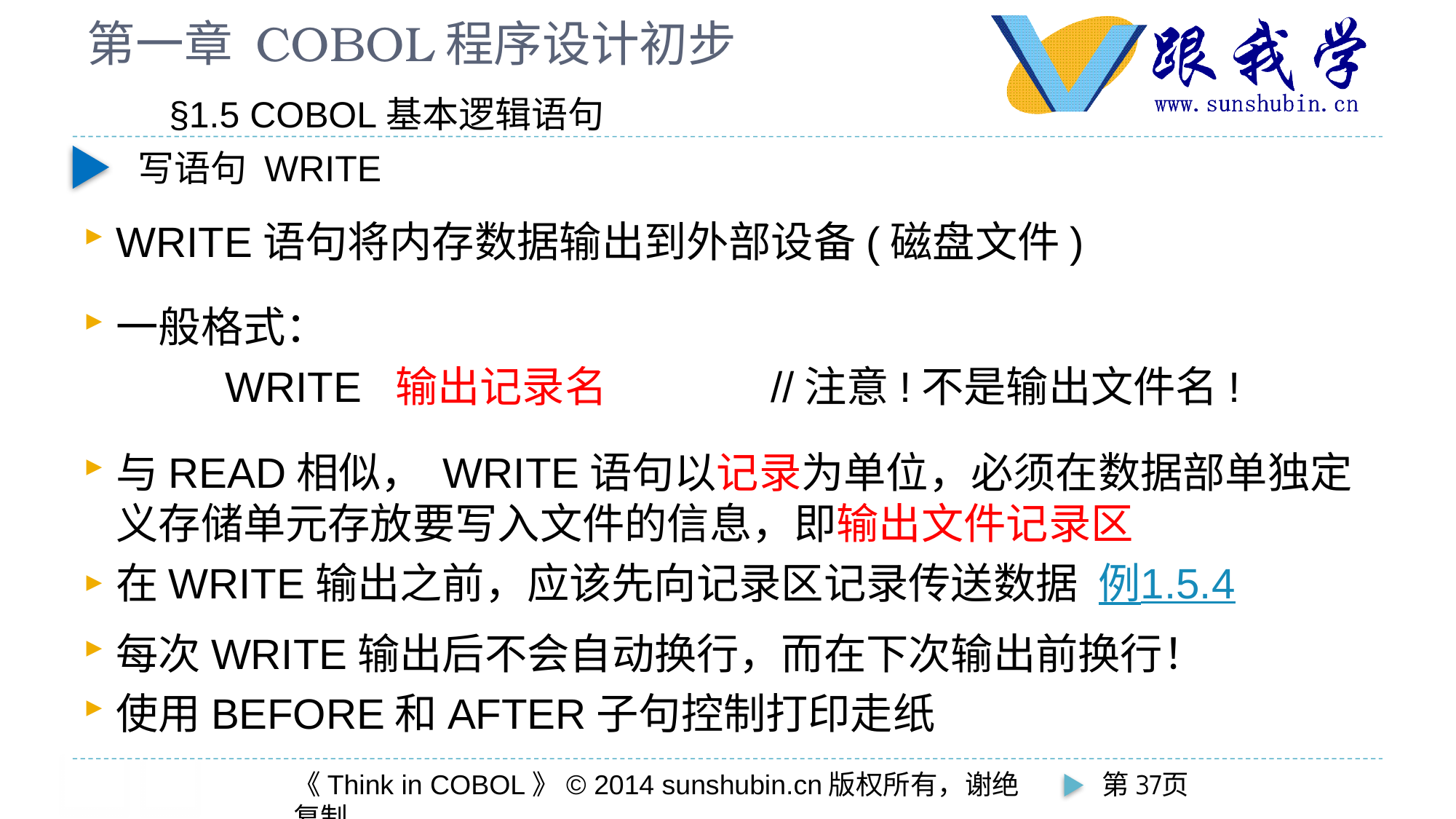

# 第一章 COBOL程序设计初步
§1.5 COBOL基本逻辑语句

写语句 WRITE
WRITE语句将内存数据输出到外部设备(磁盘文件)

一般格式：
		WRITE  输出记录名		//注意!不是输出文件名!

与READ相似， WRITE语句以记录为单位，必须在数据部单独定义存储单元存放要写入文件的信息，即输出文件记录区
在WRITE输出之前，应该先向记录区记录传送数据	例1.5.4
每次WRITE输出后不会自动换行，而在下次输出前换行！
使用BEFORE和AFTER子句控制打印走纸